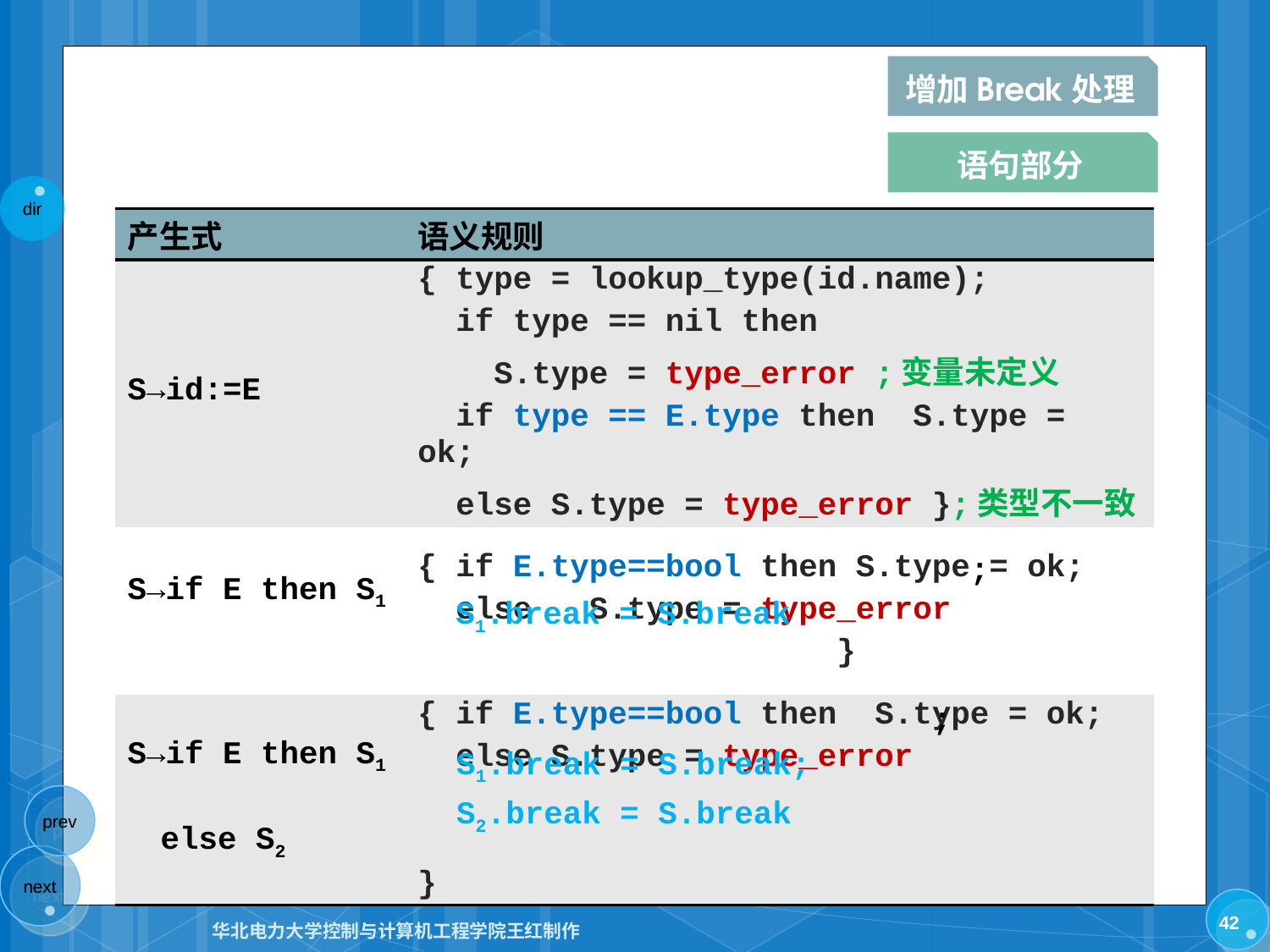

#
增加Break处理
语句部分
| 产生式 | 语义规则 |
| --- | --- |
| S→id:=E | { type = lookup\_type(id.name); if type == nil then S.type = type\_error ;变量未定义 if type == E.type then S.type = ok; else S.type = type\_error };类型不一致 |
| S→if E then S1 | { if E.type==bool then S.type = ok; else S.type = type\_error } |
| S→if E then S1 else S2 | { if E.type==bool then S.type = ok; else S.type = type\_error } |
                            ;
 S1.break = S.break
                          ;
 S1.break = S.break;
 S2.break = S.break
42
华北电力大学控制与计算机工程学院王红制作